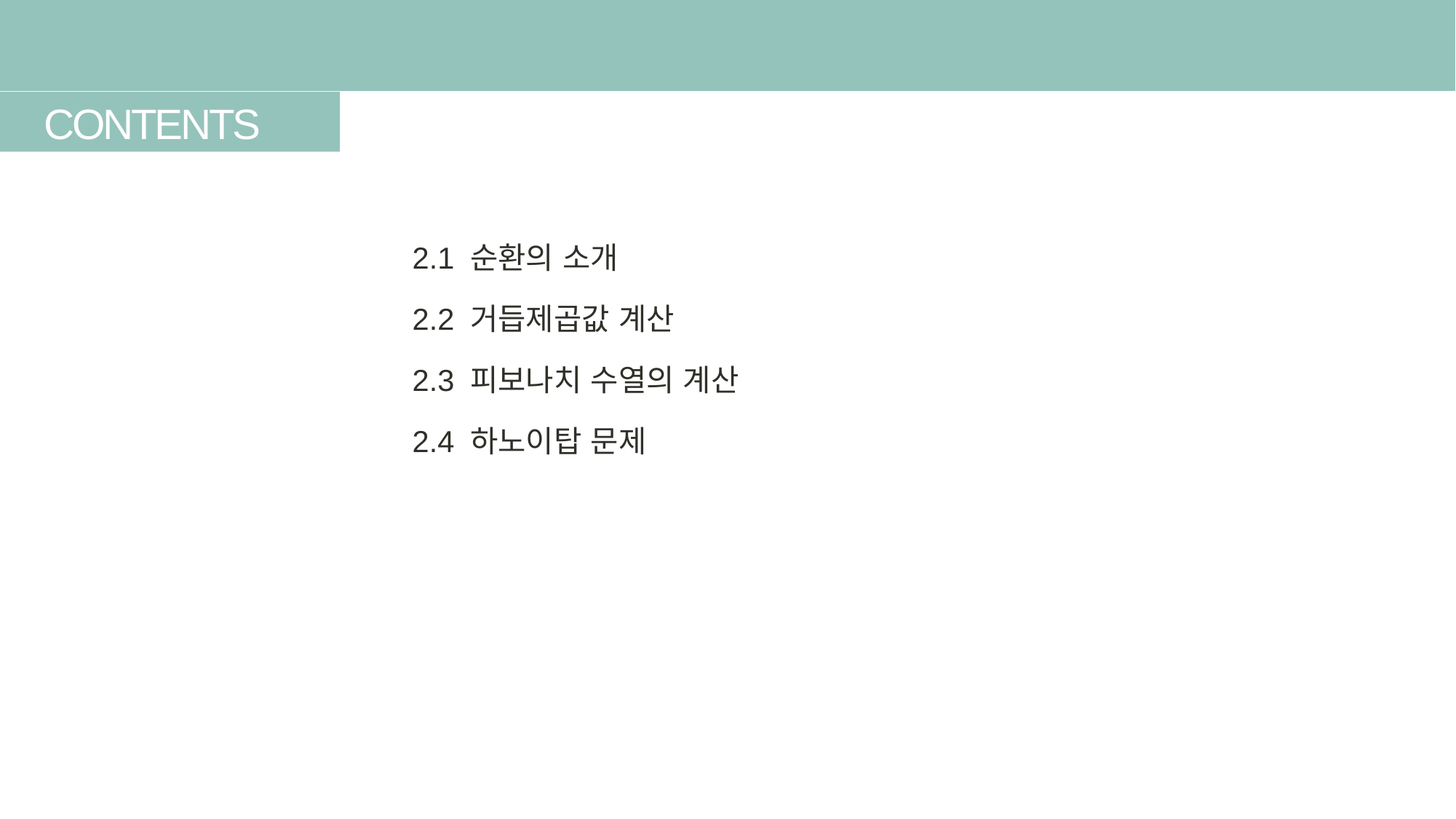

CONTENTS

2.1 순환의 소개
2.2 거듭제곱값 계산
2.3 피보나치 수열의 계산
2.4 하노이탑 문제